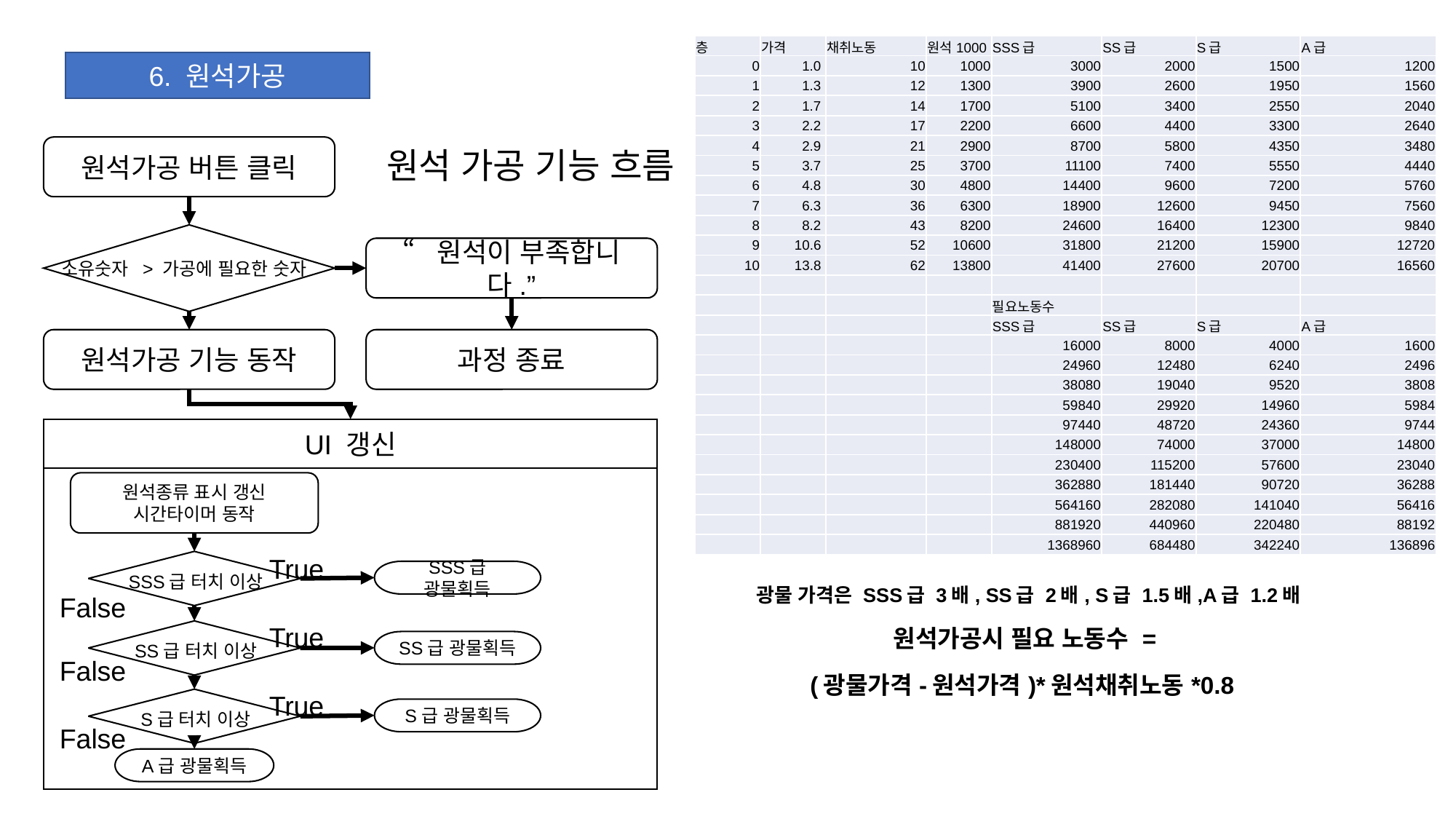

| 층 | 가격 | 채취노동 | 원석1000 | SSS급 | SS급 | S급 | A급 |
| --- | --- | --- | --- | --- | --- | --- | --- |
| 0 | 1.0 | 10 | 1000 | 3000 | 2000 | 1500 | 1200 |
| 1 | 1.3 | 12 | 1300 | 3900 | 2600 | 1950 | 1560 |
| 2 | 1.7 | 14 | 1700 | 5100 | 3400 | 2550 | 2040 |
| 3 | 2.2 | 17 | 2200 | 6600 | 4400 | 3300 | 2640 |
| 4 | 2.9 | 21 | 2900 | 8700 | 5800 | 4350 | 3480 |
| 5 | 3.7 | 25 | 3700 | 11100 | 7400 | 5550 | 4440 |
| 6 | 4.8 | 30 | 4800 | 14400 | 9600 | 7200 | 5760 |
| 7 | 6.3 | 36 | 6300 | 18900 | 12600 | 9450 | 7560 |
| 8 | 8.2 | 43 | 8200 | 24600 | 16400 | 12300 | 9840 |
| 9 | 10.6 | 52 | 10600 | 31800 | 21200 | 15900 | 12720 |
| 10 | 13.8 | 62 | 13800 | 41400 | 27600 | 20700 | 16560 |
|  |  |  |  |  |  |  |  |
|  |  |  |  | 필요노동수 |  |  |  |
|  |  |  |  | SSS급 | SS급 | S급 | A급 |
|  |  |  |  | 16000 | 8000 | 4000 | 1600 |
|  |  |  |  | 24960 | 12480 | 6240 | 2496 |
|  |  |  |  | 38080 | 19040 | 9520 | 3808 |
|  |  |  |  | 59840 | 29920 | 14960 | 5984 |
|  |  |  |  | 97440 | 48720 | 24360 | 9744 |
|  |  |  |  | 148000 | 74000 | 37000 | 14800 |
|  |  |  |  | 230400 | 115200 | 57600 | 23040 |
|  |  |  |  | 362880 | 181440 | 90720 | 36288 |
|  |  |  |  | 564160 | 282080 | 141040 | 56416 |
|  |  |  |  | 881920 | 440960 | 220480 | 88192 |
|  |  |  |  | 1368960 | 684480 | 342240 | 136896 |
6. 원석가공
원석가공 버튼 클릭
원석 가공 기능 흐름

“원석이 부족합니다.”
소유숫자  > 가공에 필요한 숫자
원석가공 기능 동작
과정 종료

UI 갱신
원석종류 표시 갱신
시간타이머 동작
True

SSS급 광물획득
SSS급 터치 이상
False
True

SS급 광물획득
SS급 터치 이상
False
True

S급 광물획득
S급 터치 이상
False
A급 광물획득
광물 가격은 SSS급 3배, SS급 2배, S급 1.5배,A급 1.2배
원석가공시 필요 노동수 =
(광물가격-원석가격)*원석채취노동*0.8